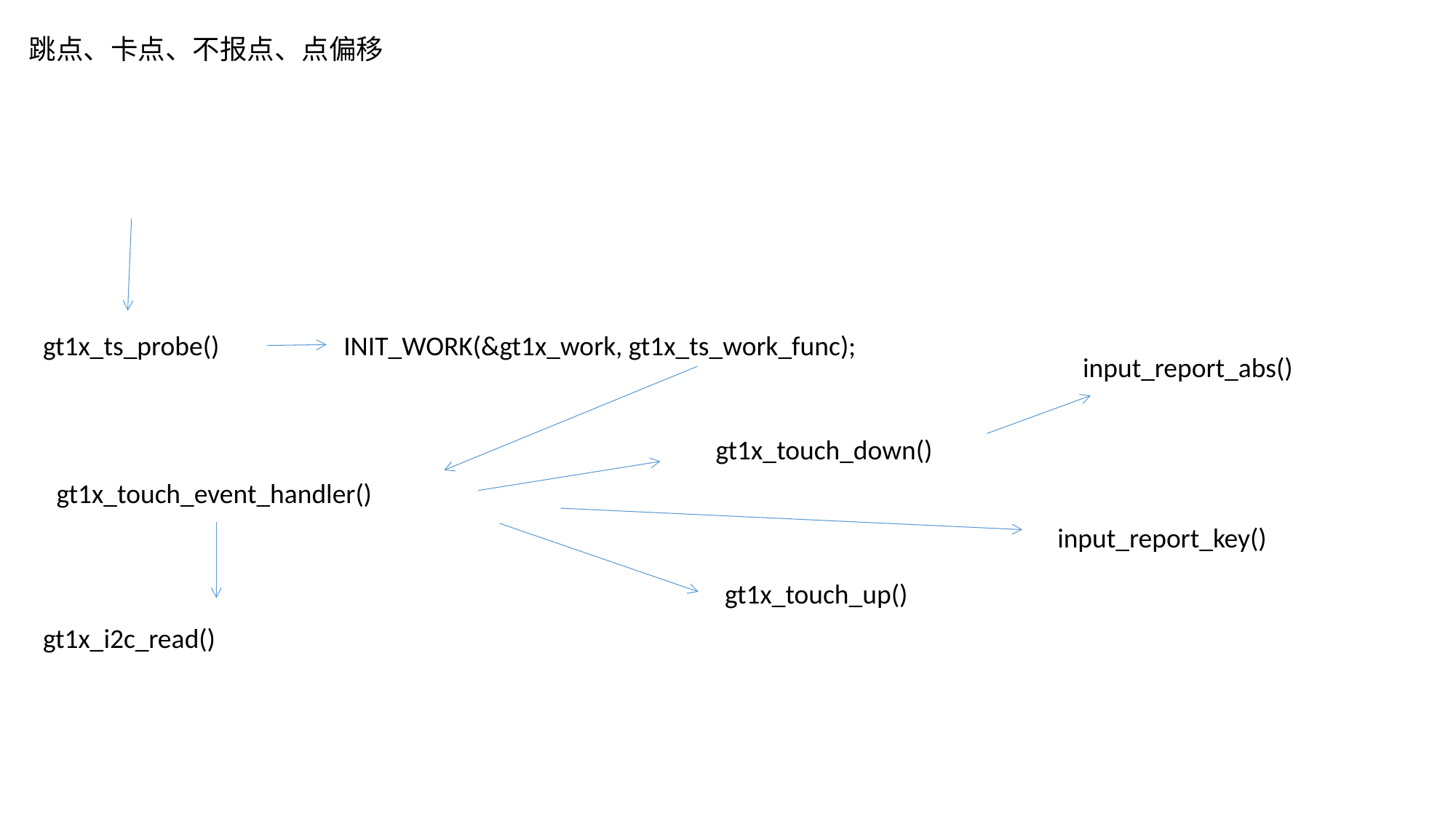

跳点、卡点、不报点、点偏移
gt1x_ts_probe()
 INIT_WORK(&gt1x_work, gt1x_ts_work_func);
input_report_abs()
gt1x_touch_down()
gt1x_touch_event_handler()
input_report_key()
gt1x_touch_up()
gt1x_i2c_read()